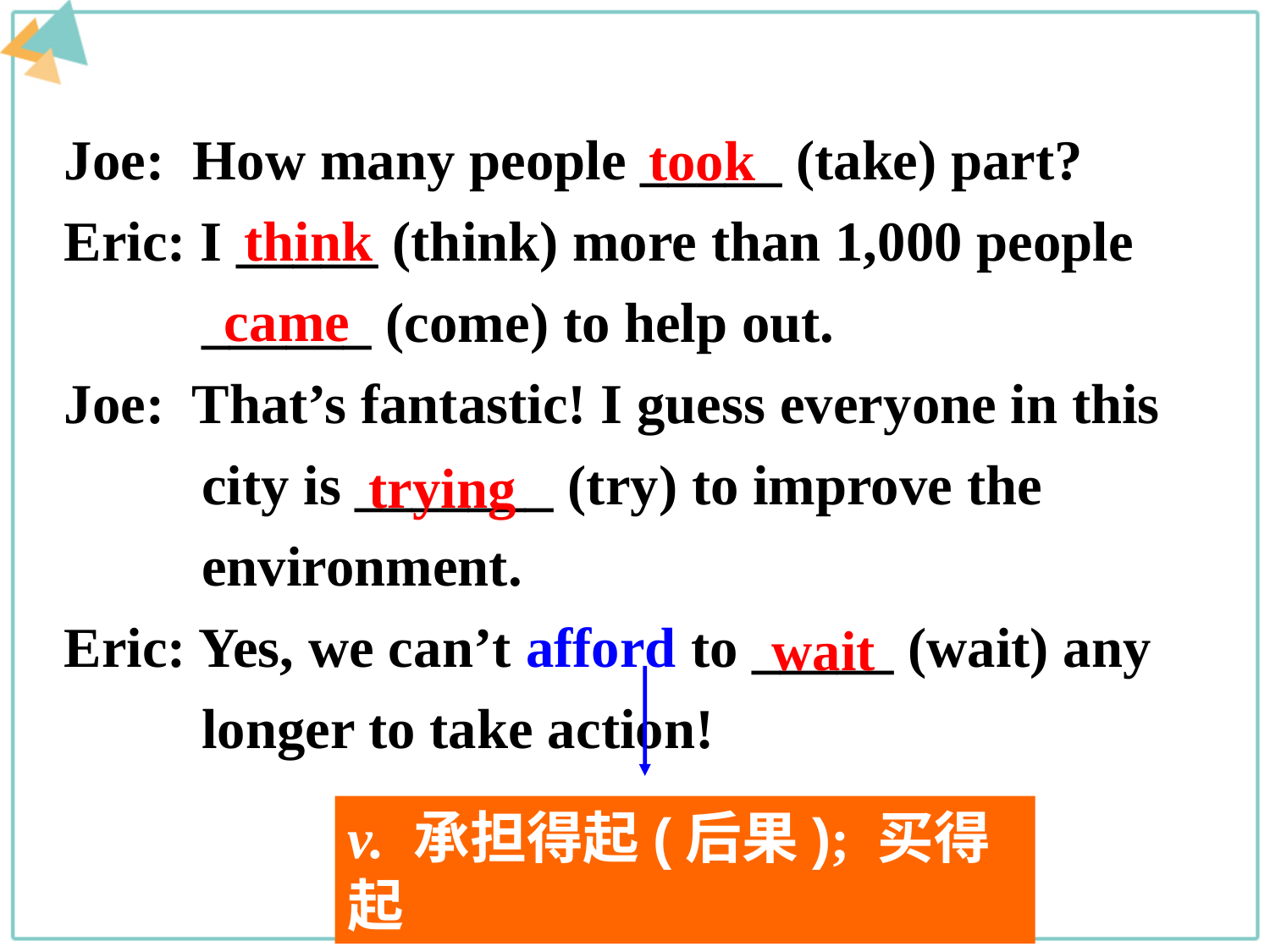

Joe:  How many people _____ (take) part?
Eric: I _____ (think) more than 1,000 people ______ (come) to help out.
Joe:  That’s fantastic! I guess everyone in this city is _______ (try) to improve the environment.
Eric: Yes, we can’t afford to _____ (wait) any longer to take action!
took
think
came
trying
wait

v. 承担得起(后果); 买得起